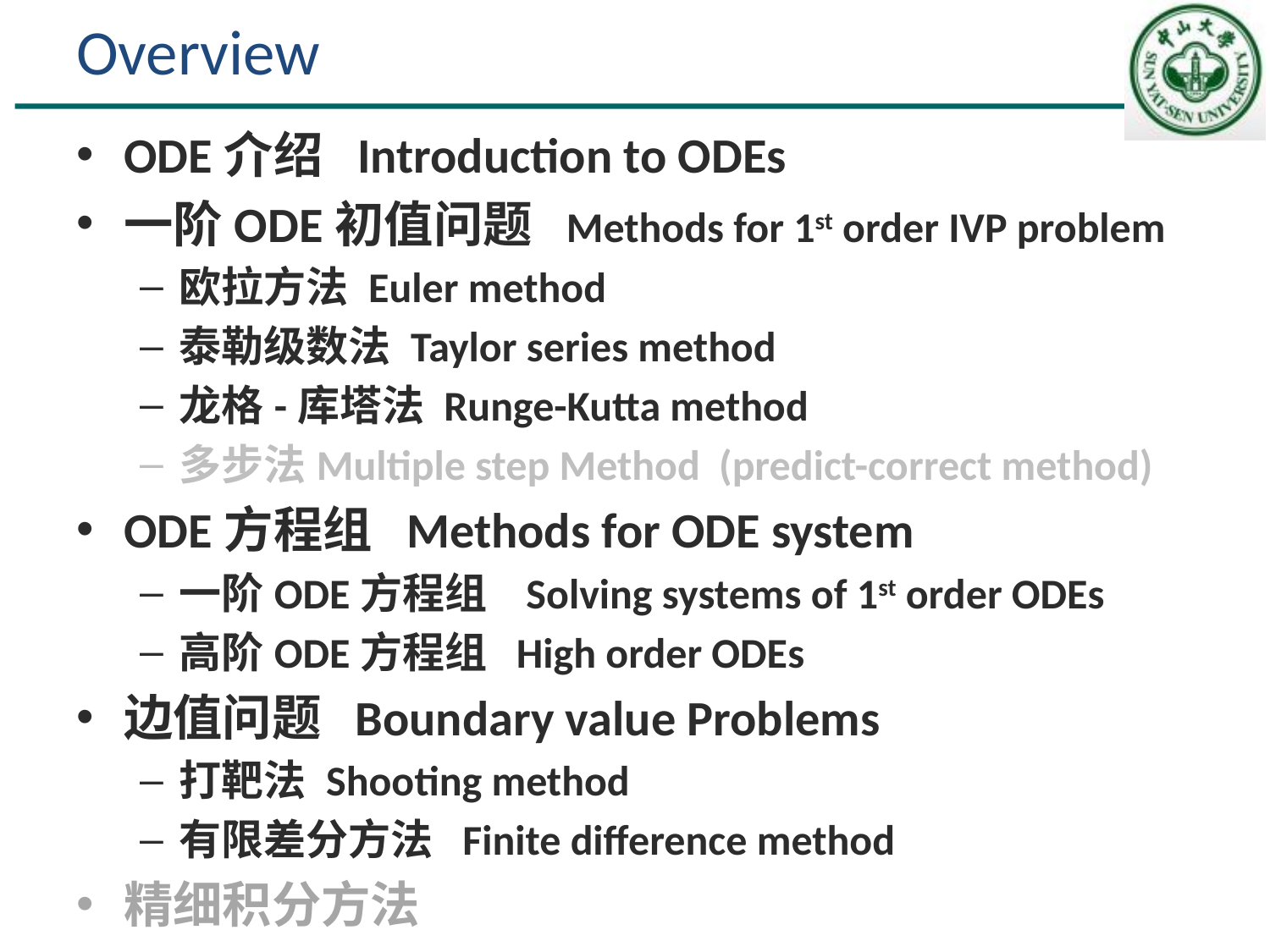

# Overview
ODE介绍  Introduction to ODEs
一阶ODE初值问题  Methods for 1st order IVP problem
欧拉方法 Euler method
泰勒级数法 Taylor series method
龙格-库塔法 Runge-Kutta method
多步法Multiple step Method  (predict-correct method)
ODE方程组  Methods for ODE system
一阶ODE方程组   Solving systems of 1st order ODEs
高阶ODE方程组  High order ODEs
边值问题  Boundary value Problems
打靶法 Shooting method
有限差分方法  Finite difference method
精细积分方法